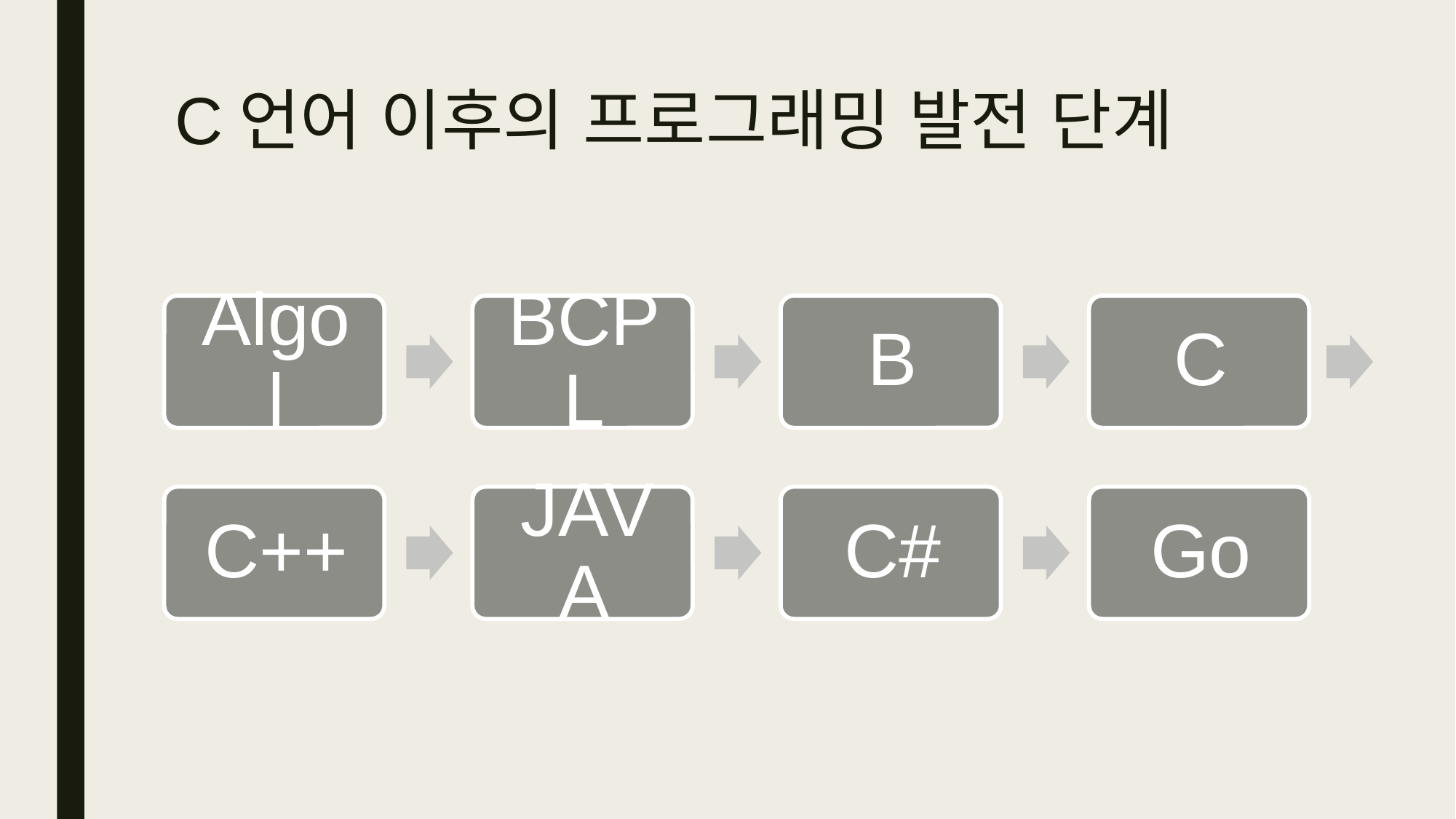

# C언어 이후의 프로그래밍 발전 단계
Algol

BCPL

B

C

C++

JAVA

C#

Go